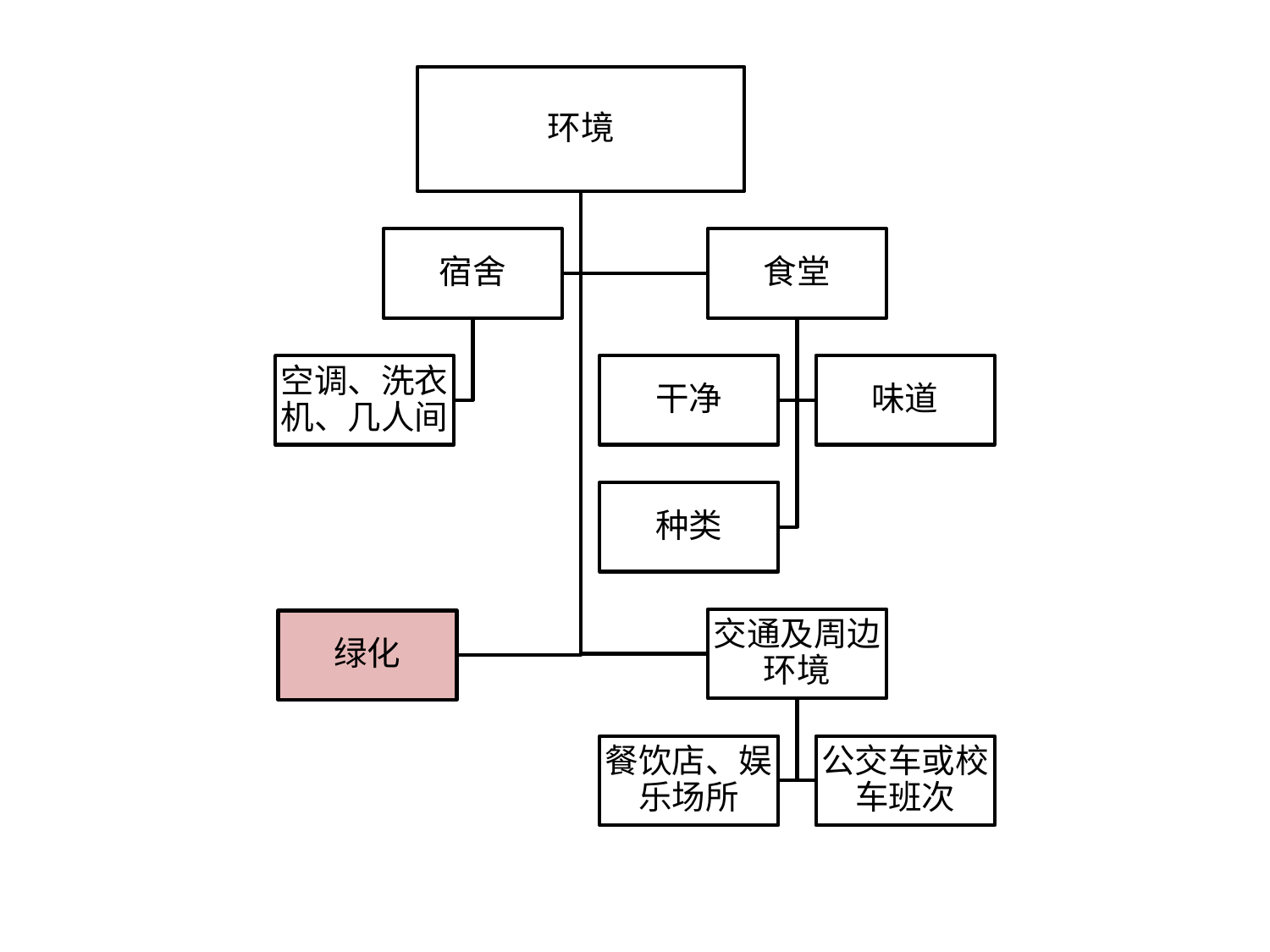

环境
宿舍
空调、洗衣机、几人间
食堂
干净
味道
种类
绿化
交通及周边环境
餐饮店、娱乐场所
公交车或校车班次